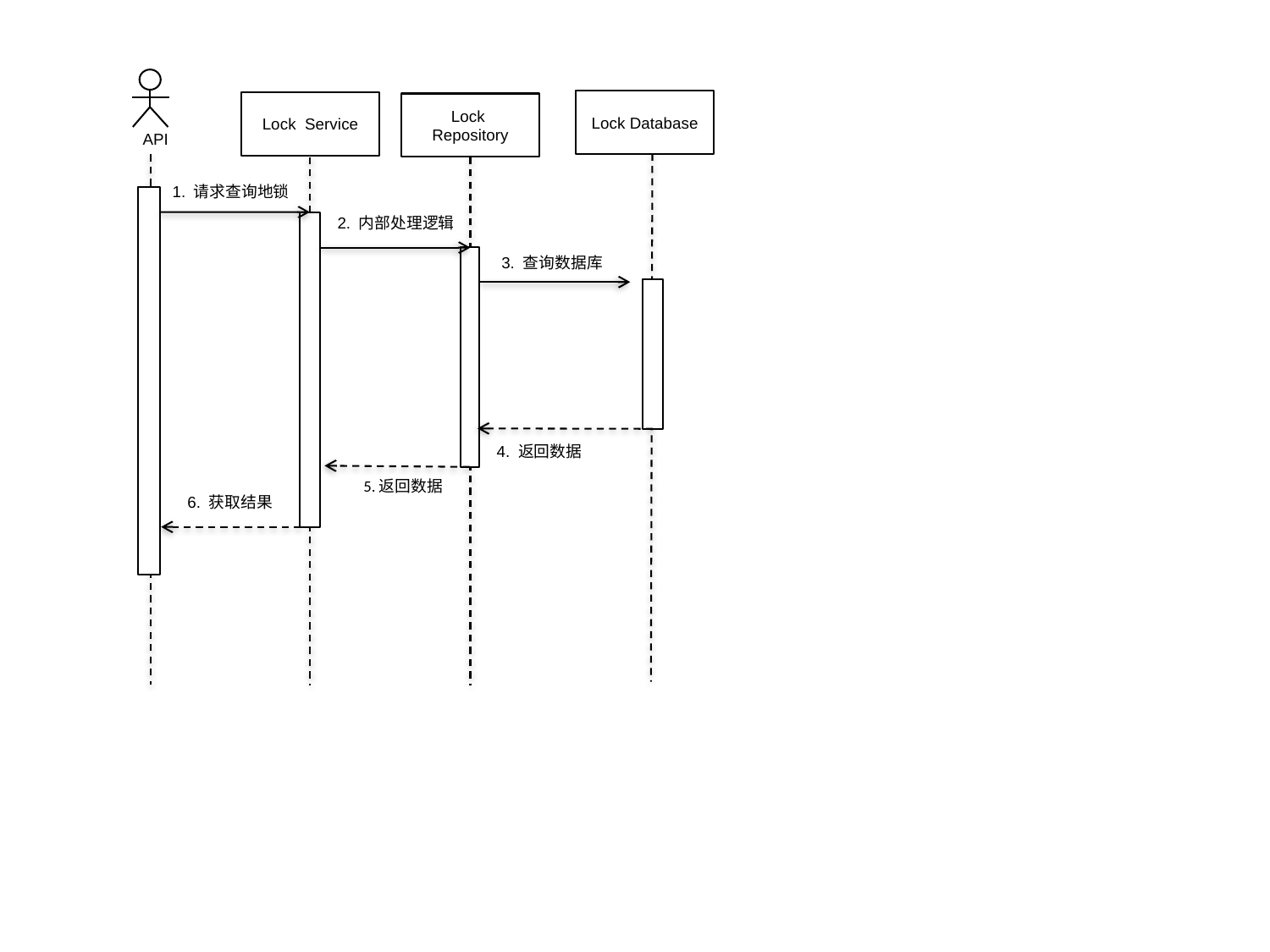

API
Lock Database
Lock  Service
Lock  Repository
1. 请求查询地锁

2. 内部处理逻辑

3. 查询数据库

4. 返回数据
6. 获取结果
5.返回数据